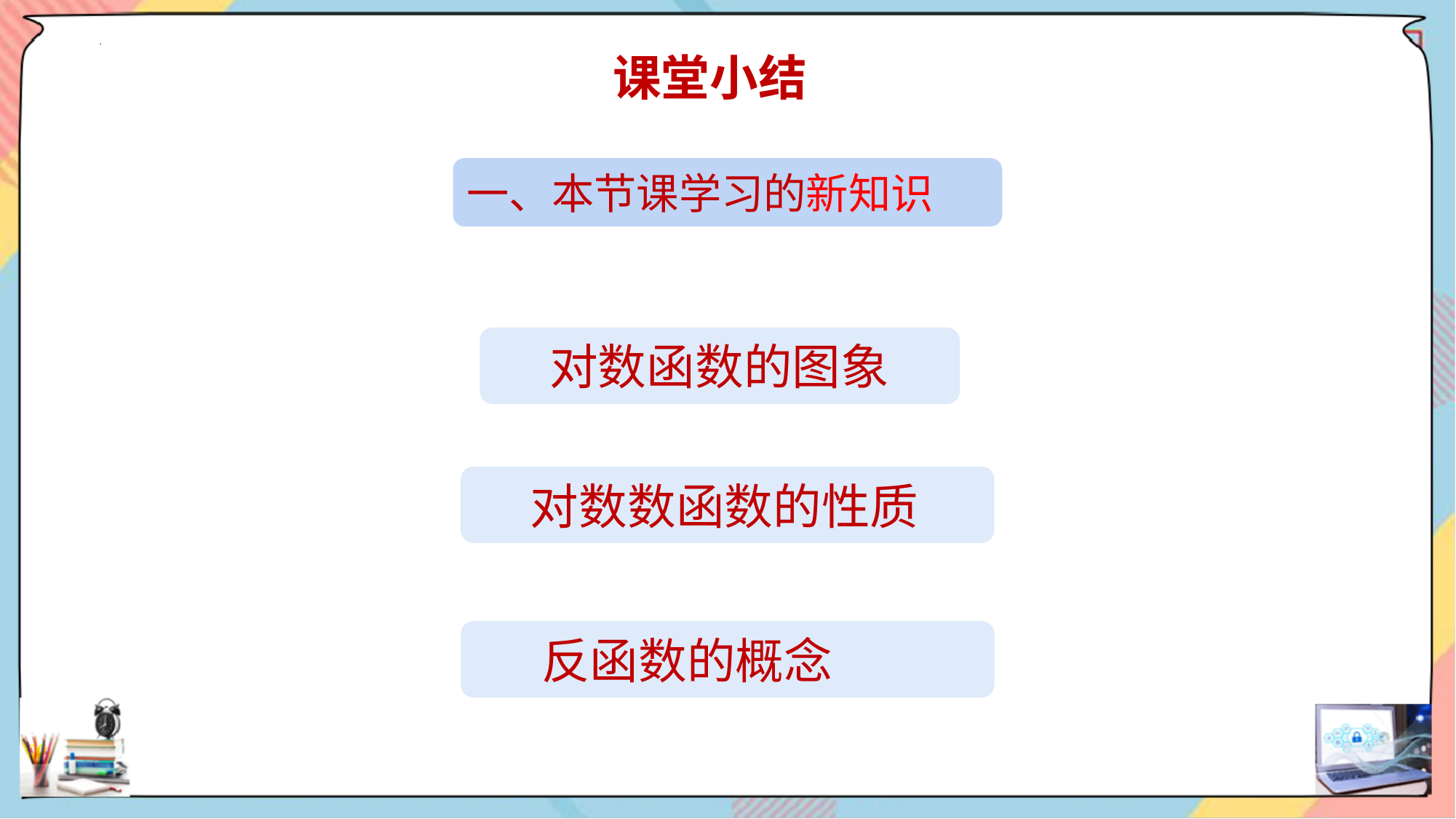

课堂小结
一、本节课学习的新知识
    对数函数的图象
    对数数函数的性质
     反函数的概念